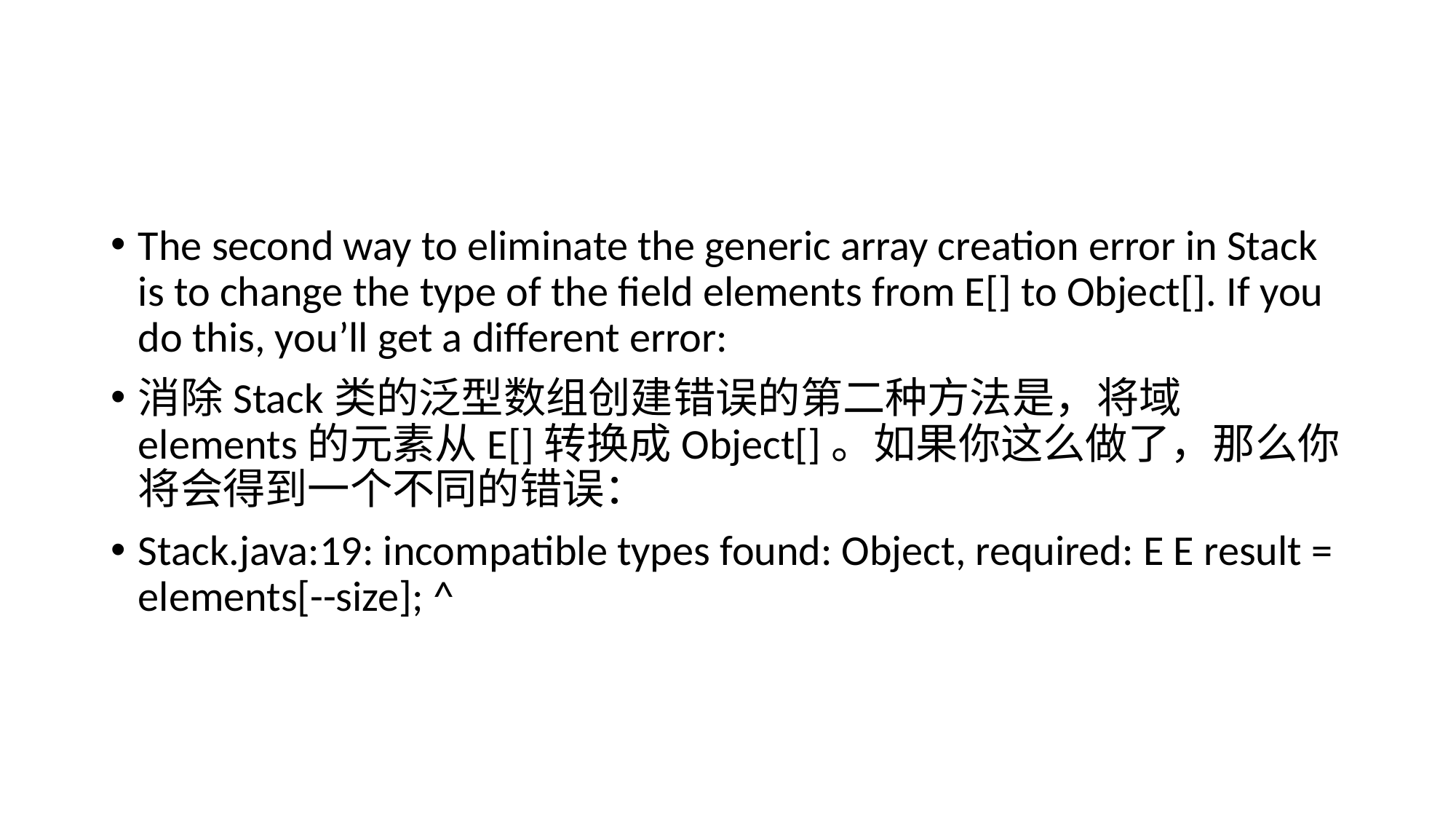

#
The second way to eliminate the generic array creation error in Stack is to change the type of the field elements from E[] to Object[]. If you do this, you’ll get a different error:
消除Stack类的泛型数组创建错误的第二种方法是，将域elements的元素从E[]转换成Object[]。如果你这么做了，那么你将会得到一个不同的错误：
Stack.java:19: incompatible types found: Object, required: E E result = elements[--size]; ^